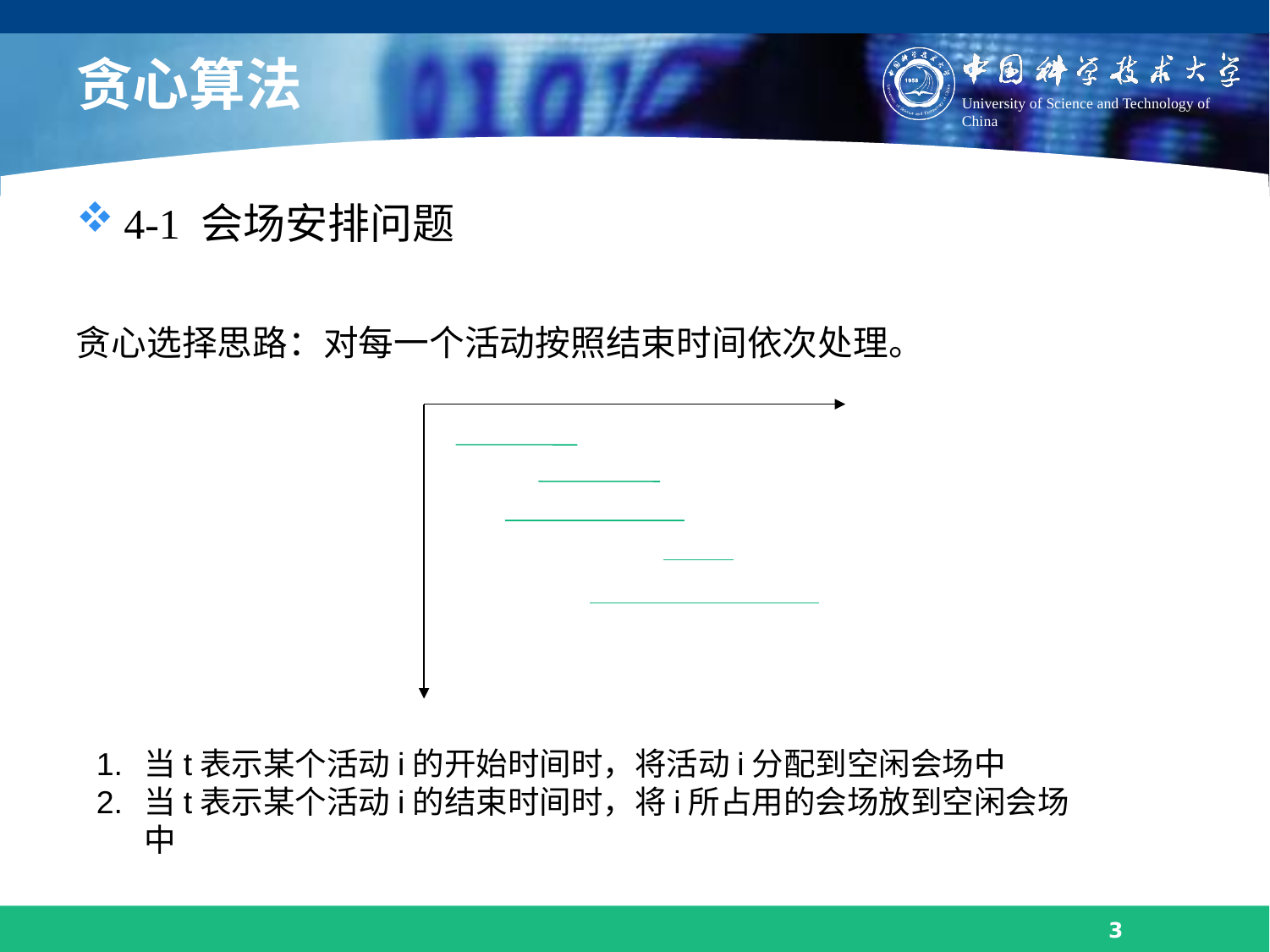

# 贪心算法
4-1 会场安排问题
贪心选择思路：对每一个活动按照结束时间依次处理。
当t表示某个活动i的开始时间时，将活动i分配到空闲会场中
当t表示某个活动i的结束时间时，将i所占用的会场放到空闲会场中